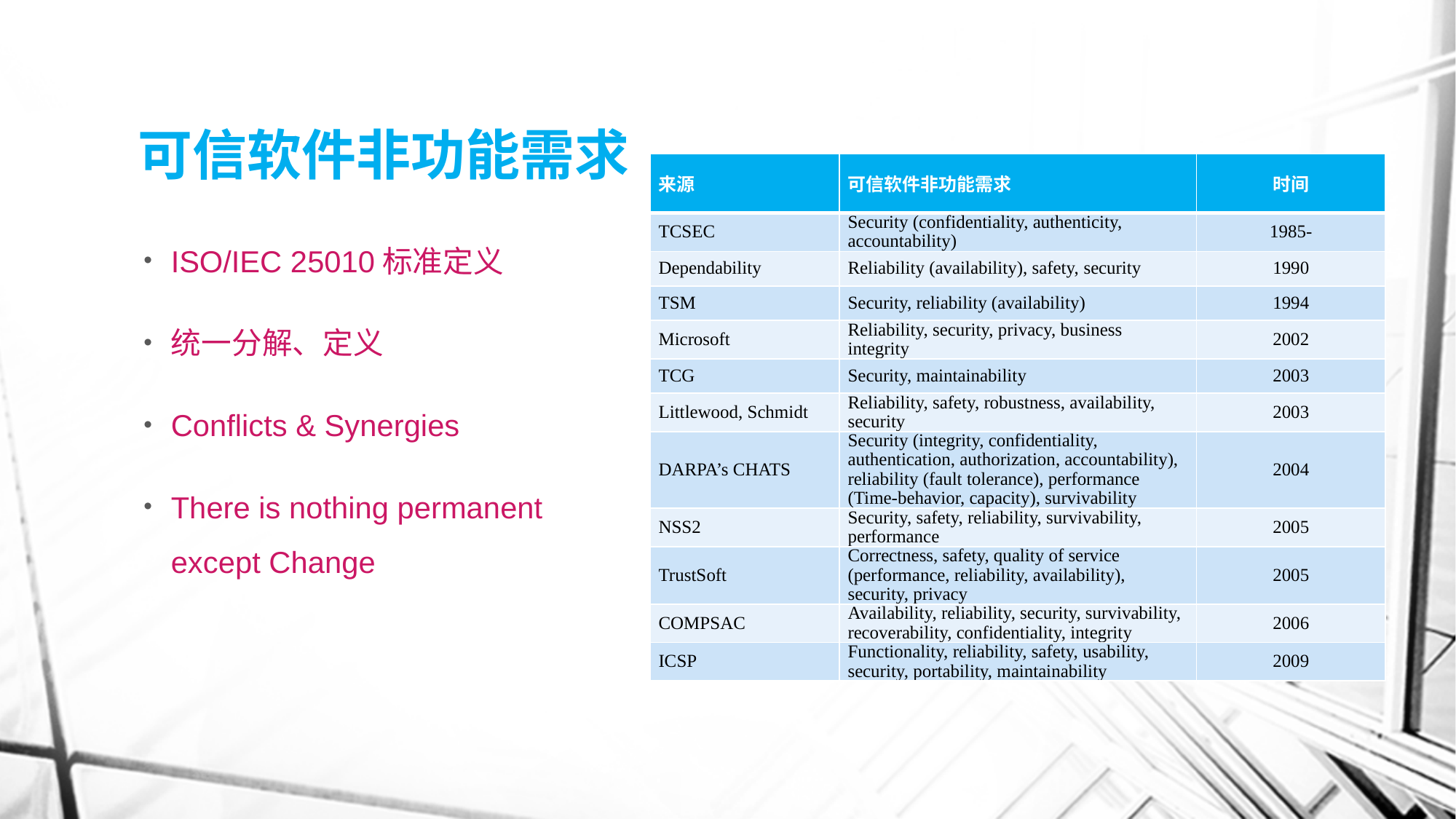

# 可信软件非功能需求
| 来源 | 可信软件非功能需求 | 时间 |
| --- | --- | --- |
| TCSEC | Security (confidentiality, authenticity, accountability) | 1985- |
| Dependability | Reliability (availability), safety, security | 1990 |
| TSM | Security, reliability (availability) | 1994 |
| Microsoft | Reliability, security, privacy, business integrity | 2002 |
| TCG | Security, maintainability | 2003 |
| Littlewood, Schmidt | Reliability, safety, robustness, availability, security | 2003 |
| DARPA’s CHATS | Security (integrity, confidentiality, authentication, authorization, accountability), reliability (fault tolerance), performance (Time-behavior, capacity), survivability | 2004 |
| NSS2 | Security, safety, reliability, survivability, performance | 2005 |
| TrustSoft | Correctness, safety, quality of service (performance, reliability, availability), security, privacy | 2005 |
| COMPSAC | Availability, reliability, security, survivability, recoverability, confidentiality, integrity | 2006 |
| ICSP | Functionality, reliability, safety, usability, security, portability, maintainability | 2009 |
ISO/IEC 25010标准定义
统一分解、定义
Conflicts & Synergies
There is nothing permanent except Change